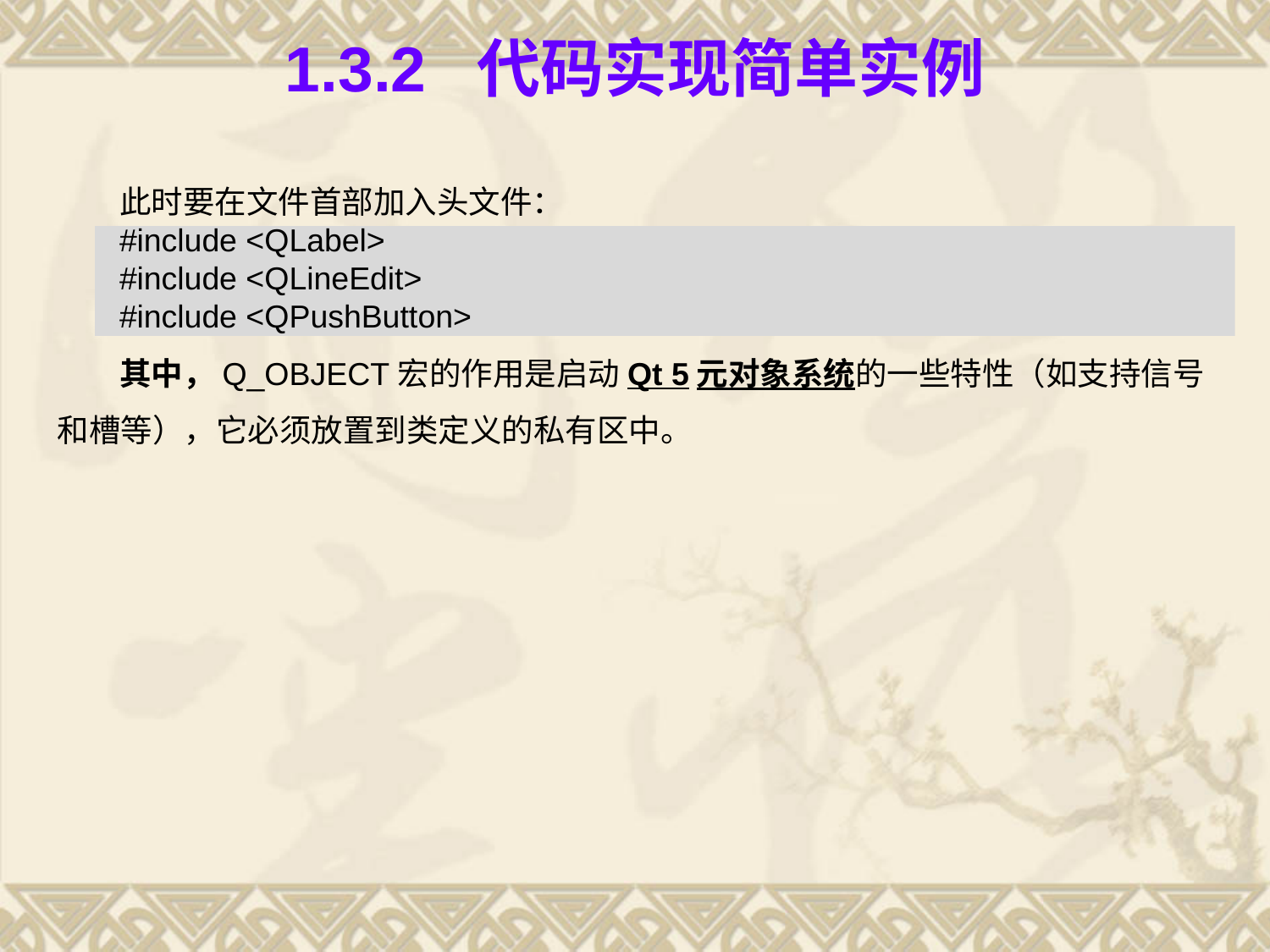

# 1.3.2  代码实现简单实例
此时要在文件首部加入头文件：
#include <QLabel>
#include <QLineEdit>
#include <QPushButton>
其中，Q_OBJECT宏的作用是启动Qt 5元对象系统的一些特性（如支持信号和槽等），它必须放置到类定义的私有区中。